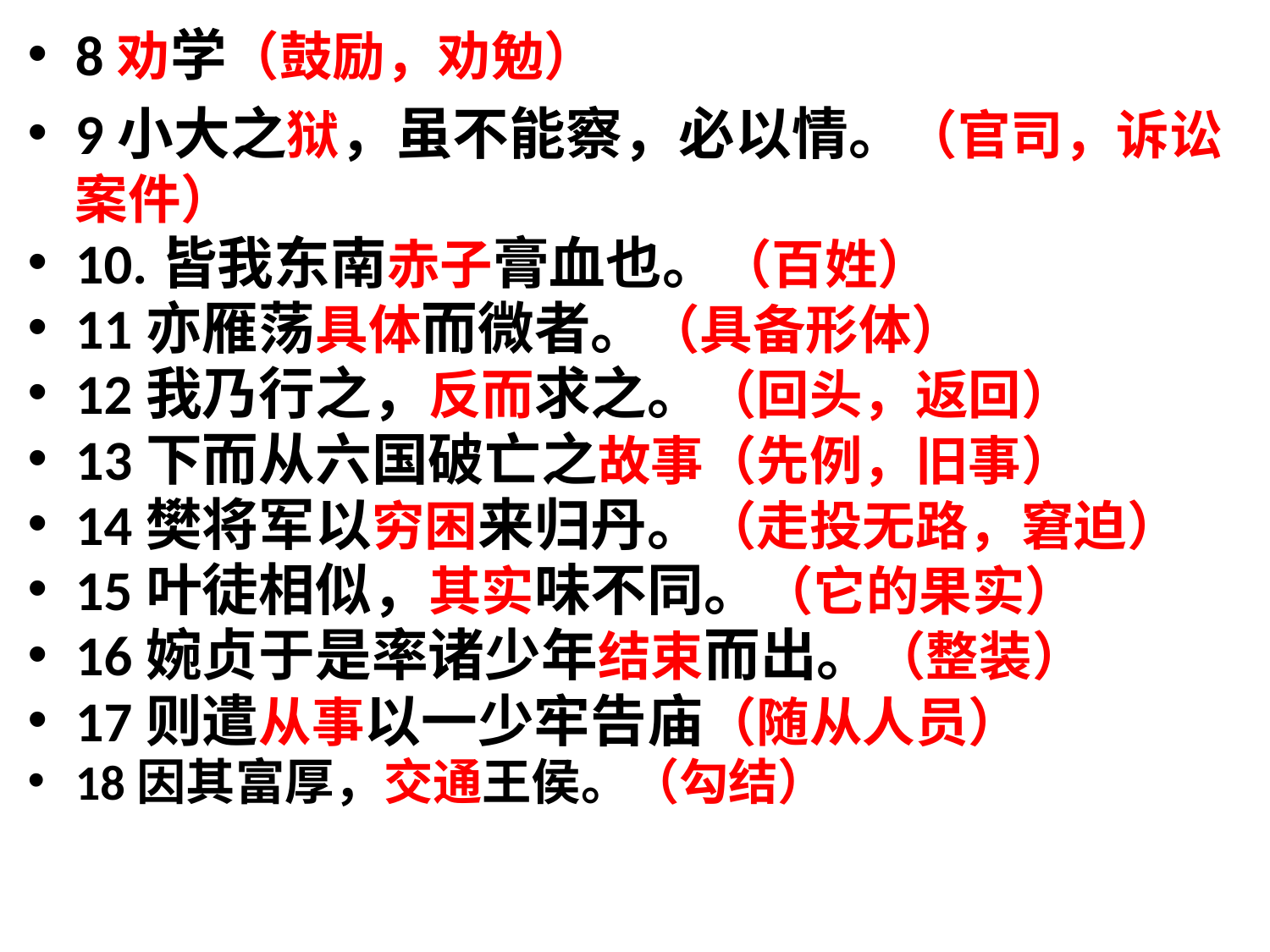

8劝学（鼓励，劝勉）
9小大之狱，虽不能察，必以情。（官司，诉讼案件）
10.皆我东南赤子膏血也。（百姓）
11亦雁荡具体而微者。（具备形体）
12我乃行之，反而求之。（回头，返回）
13下而从六国破亡之故事（先例，旧事）
14樊将军以穷困来归丹。（走投无路，窘迫）
15叶徒相似，其实味不同。（它的果实）
16婉贞于是率诸少年结束而出。（整装）
17则遣从事以一少牢告庙（随从人员）
18因其富厚，交通王侯。（勾结）